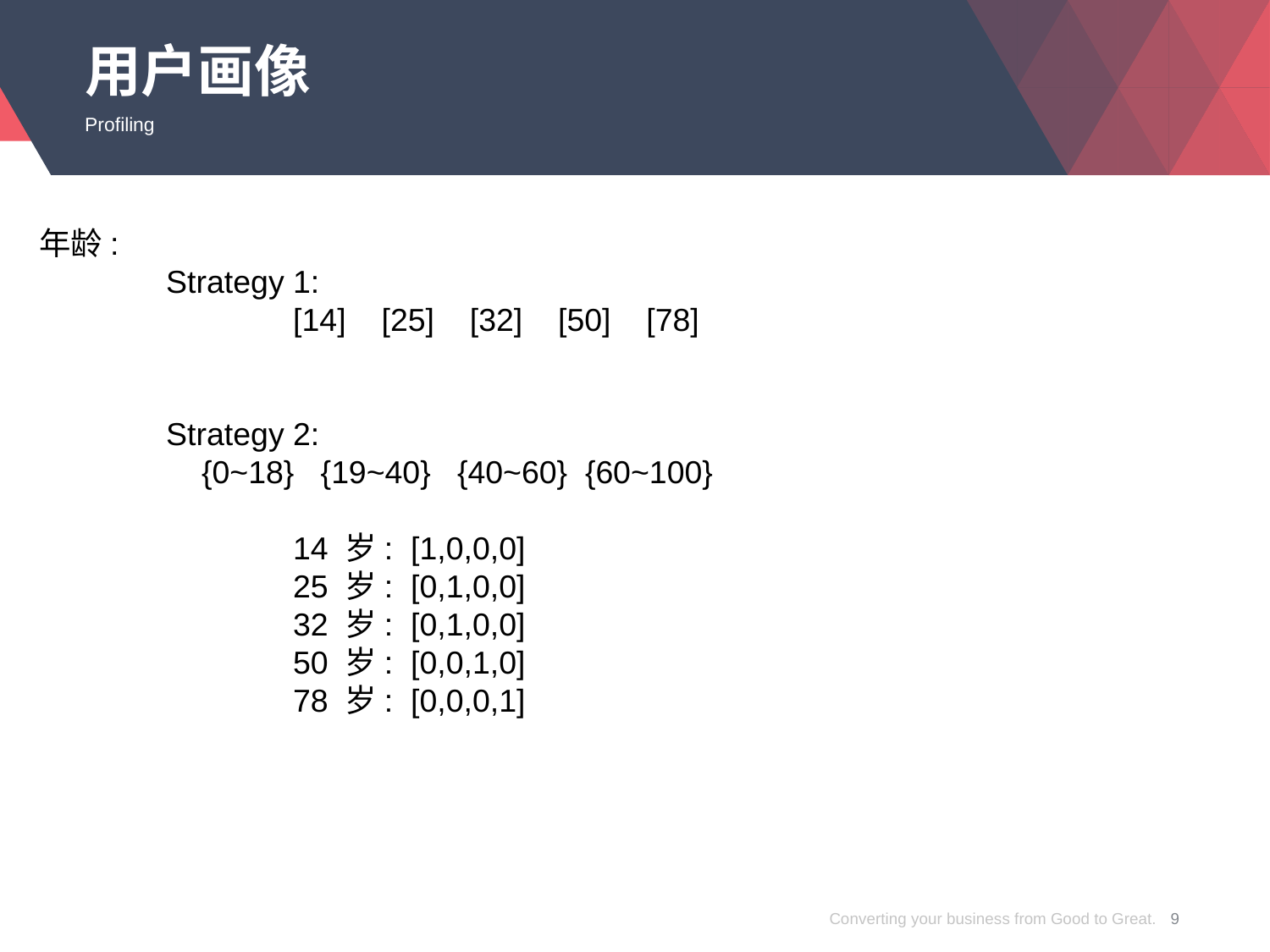

# 用户画像
Profiling
年龄:
	Strategy 1:
		[14]    [25]    [32]    [50]    [78]

	Strategy 2:
	    {0~18}   {19~40}   {40~60}  {60~100}

		14 岁:  [1,0,0,0]
		25 岁:  [0,1,0,0]
		32 岁:  [0,1,0,0]
		50 岁:  [0,0,1,0]
		78 岁:  [0,0,0,1]

Converting your business from Good to Great.
9